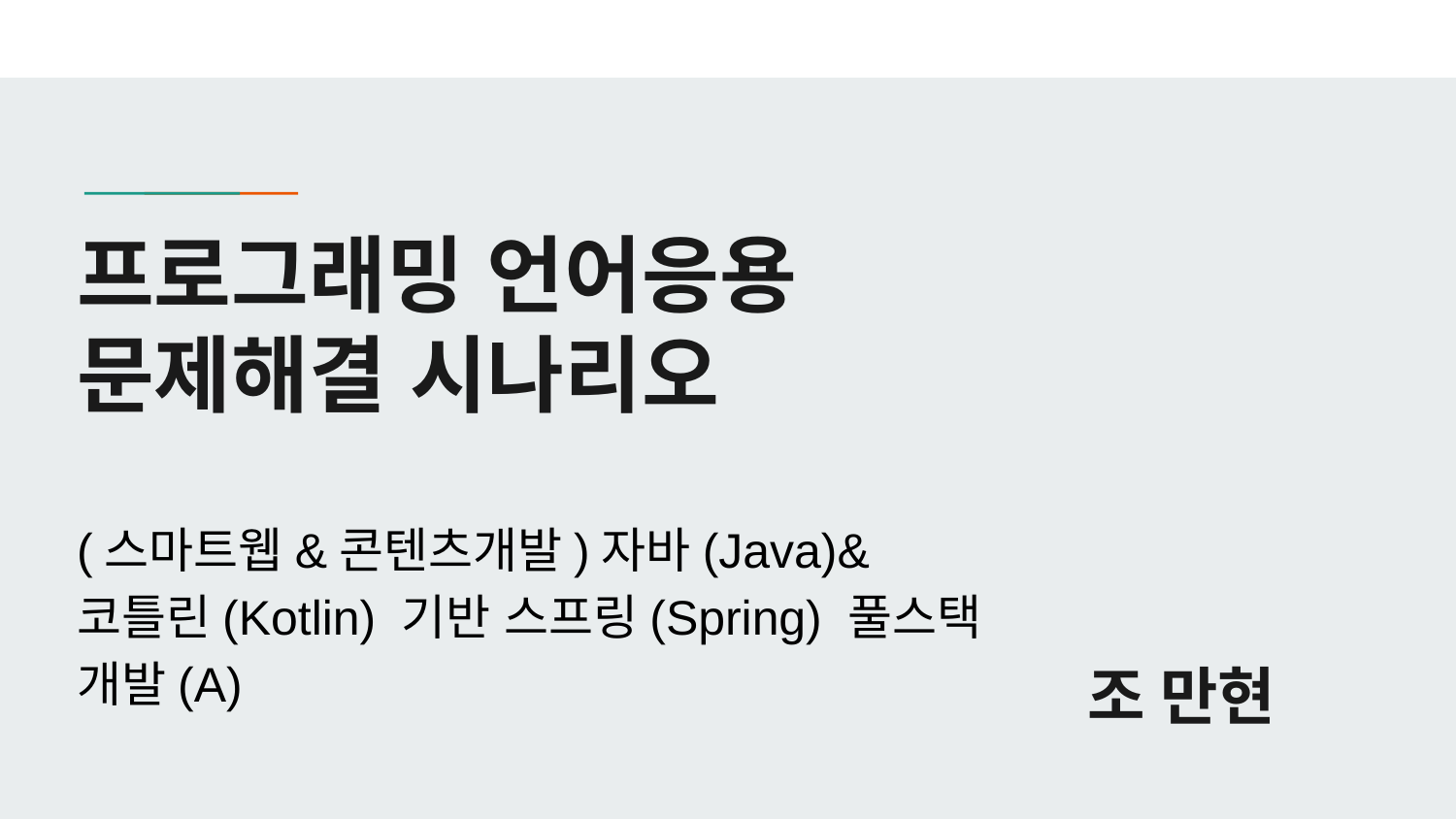

# 프로그래밍 언어응용
문제해결 시나리오

(스마트웹&콘텐츠개발)자바(Java)&코틀린(Kotlin) 기반 스프링(Spring) 풀스택 개발(A)
조 만현